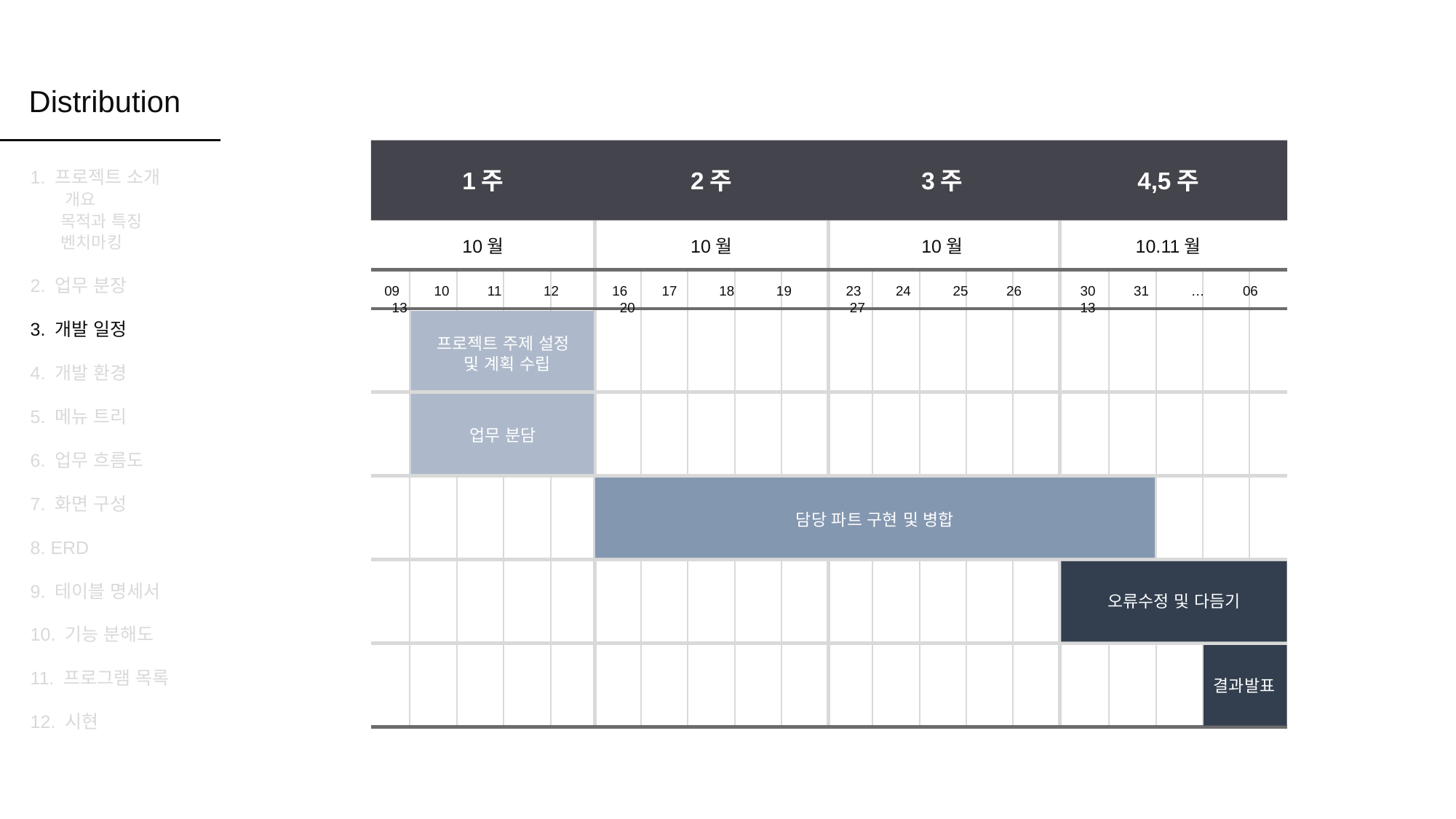

Distribution

1주
2주
3주
4,5주
1. 프로젝트 소개
      개요
      목적과 특징
      벤치마킹
2. 업무 분장
3. 개발 일정
4. 개발 환경
5. 메뉴 트리
6. 업무 흐름도
7. 화면 구성
8. ERD
9. 테이블 명세서
10. 기능 분해도
11. 프로그램 목록
12. 시현
10월
10월
10월
10.11월
09         10          11           12          13
16         17           18           19          20
23         24           25          26          27
30          31           …          06         13

프로젝트 주제 설정
 및 계획 수립

업무 분담

담당 파트 구현 및 병합

오류수정 및 다듬기

결과발표